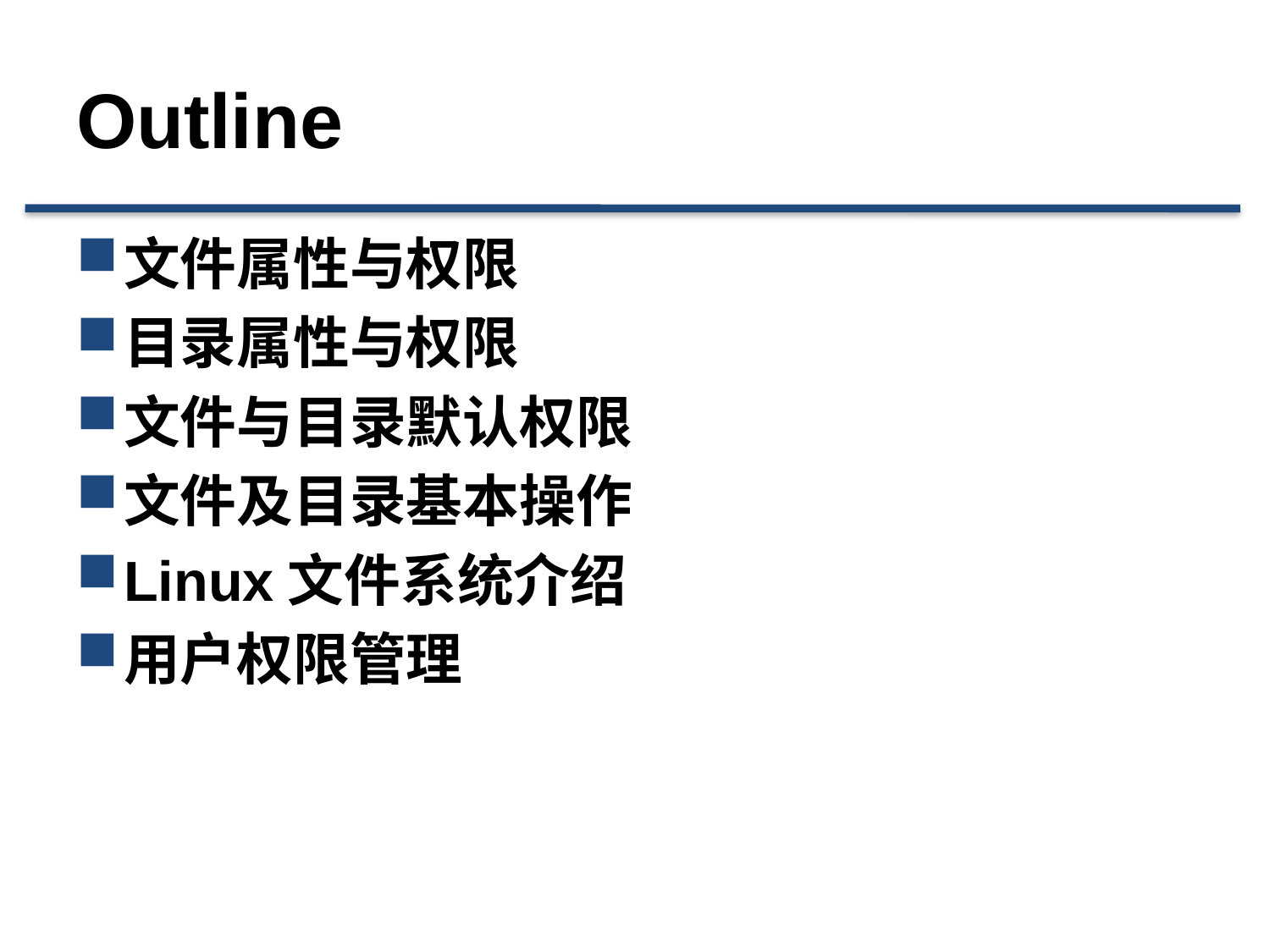

# Outline
文件属性与权限
目录属性与权限
文件与目录默认权限
文件及目录基本操作
Linux文件系统介绍
用户权限管理